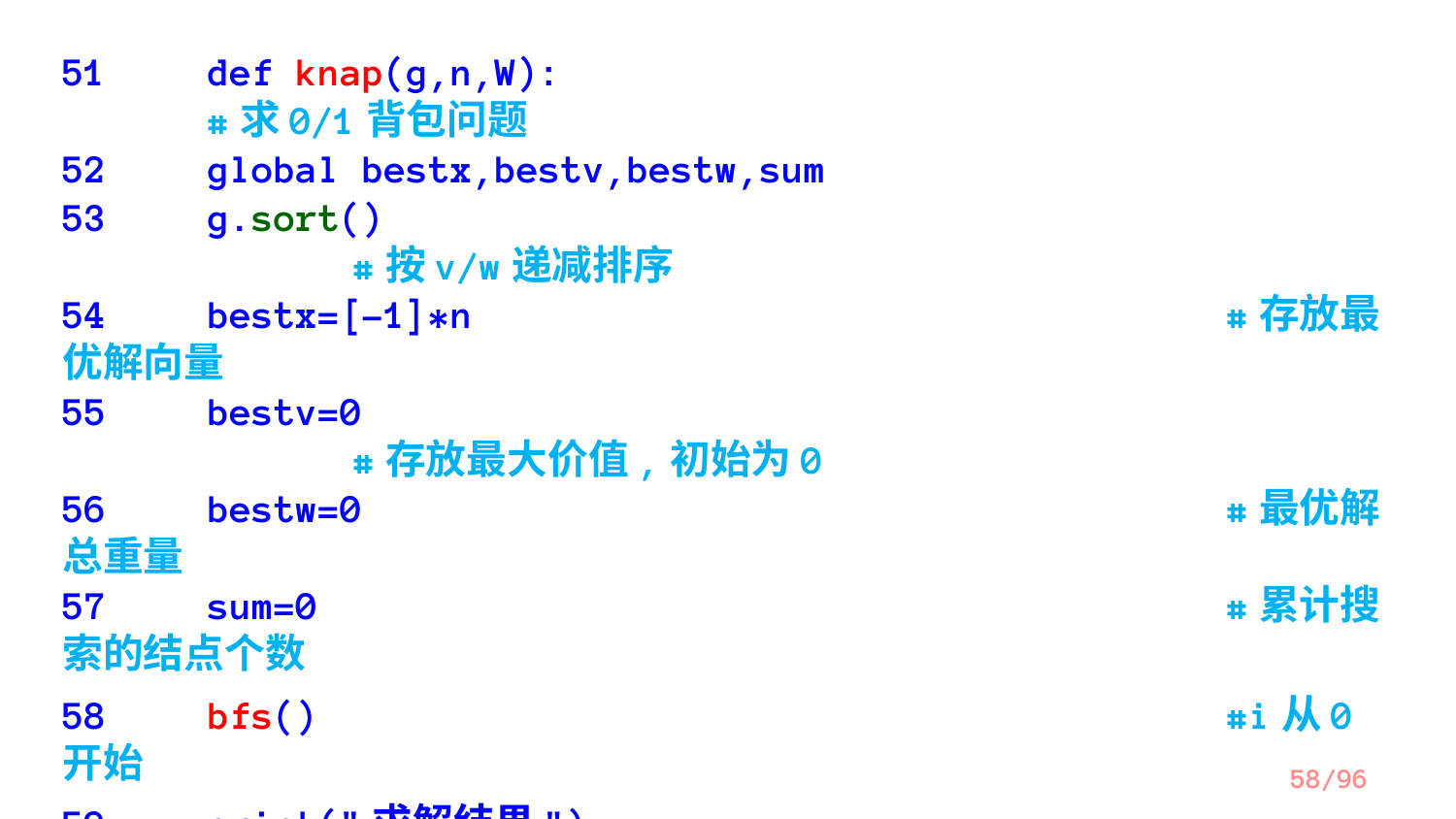

51	def knap(g,n,W):							#求0/1背包问题
52  	global bestx,bestv,bestw,sum
53  	g.sort()									#按v/w递减排序
54  	bestx=[-1]*n	      					#存放最优解向量
55  	bestv=0			    						#存放最大价值,初始为0
56  	bestw=0              				#最优解总重量
57  	sum=0				                	#累计搜索的结点个数
58  	bfs()				                  	#i从0开始
59  	print("求解结果")
60  	for i in range(0,n):
61    	if bestx[i]==1:print("  选取第%d个物品"%(g[i].no))
62 	print("  总重量=%d,总价值=%d"%(bestw,bestv))
63  	print("sum=",sum)
58/96